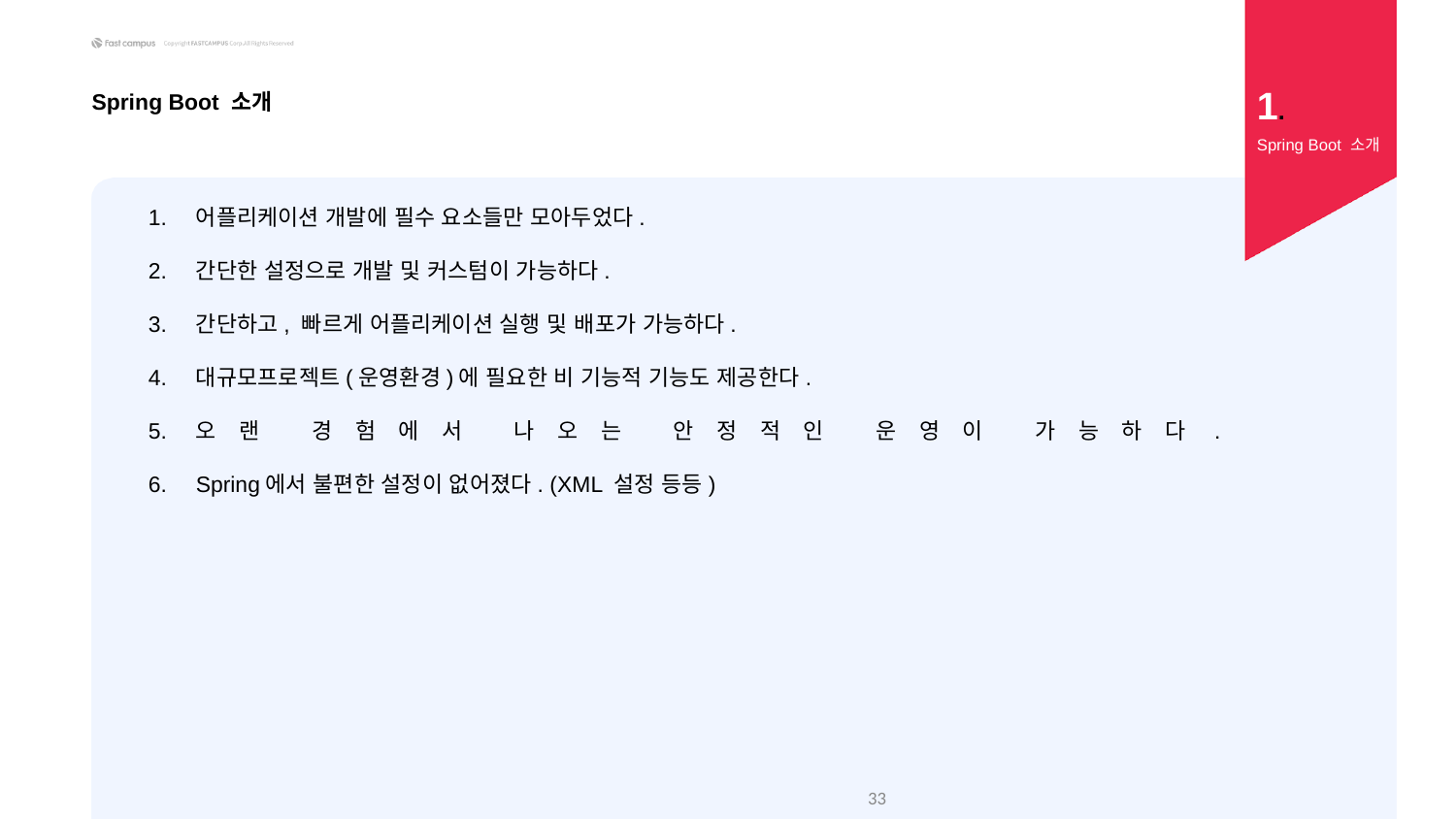

1.
Spring Boot 소개
Spring Boot 소개
어플리케이션 개발에 필수 요소들만 모아두었다.

간단한 설정으로 개발 및 커스텀이 가능하다.

간단하고, 빠르게 어플리케이션 실행 및 배포가 가능하다.

대규모프로젝트(운영환경)에 필요한 비 기능적 기능도 제공한다.

오랜 경험에서 나오는 안정적인 운영이 가능하다.
Spring에서 불편한 설정이 없어졌다. (XML 설정 등등)

33